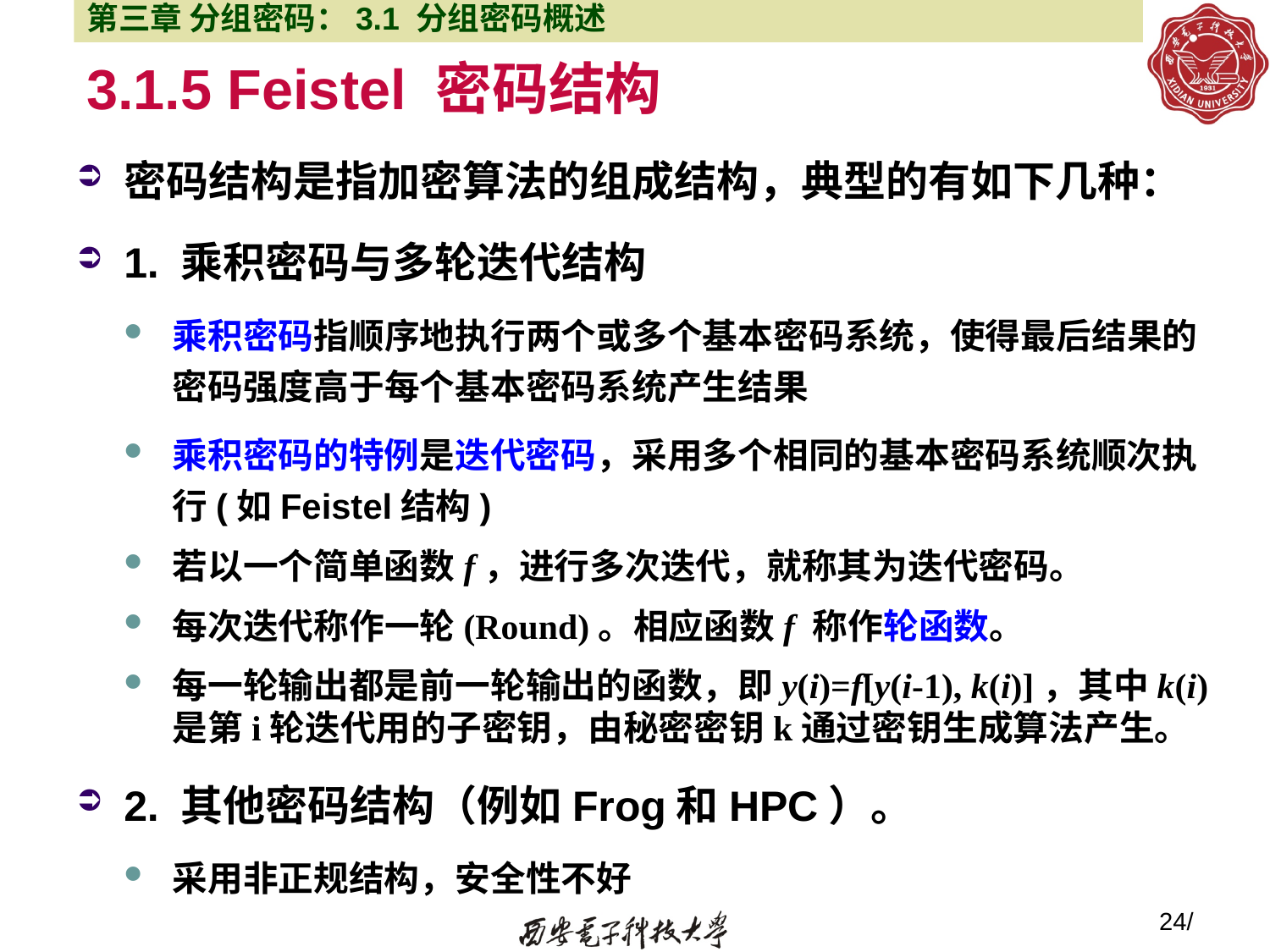

第三章 分组密码：3.1 分组密码概述
# 3.1.5 Feistel 密码结构
密码结构是指加密算法的组成结构，典型的有如下几种：
1. 乘积密码与多轮迭代结构
乘积密码指顺序地执行两个或多个基本密码系统，使得最后结果的密码强度高于每个基本密码系统产生结果
乘积密码的特例是迭代密码，采用多个相同的基本密码系统顺次执行(如Feistel结构)
若以一个简单函数f，进行多次迭代，就称其为迭代密码。
每次迭代称作一轮(Round)。相应函数f 称作轮函数。
每一轮输出都是前一轮输出的函数，即y(i)=f[y(i-1), k(i)]，其中k(i)是第i轮迭代用的子密钥，由秘密密钥k通过密钥生成算法产生。
2. 其他密码结构（例如Frog和HPC）。
采用非正规结构，安全性不好
24/